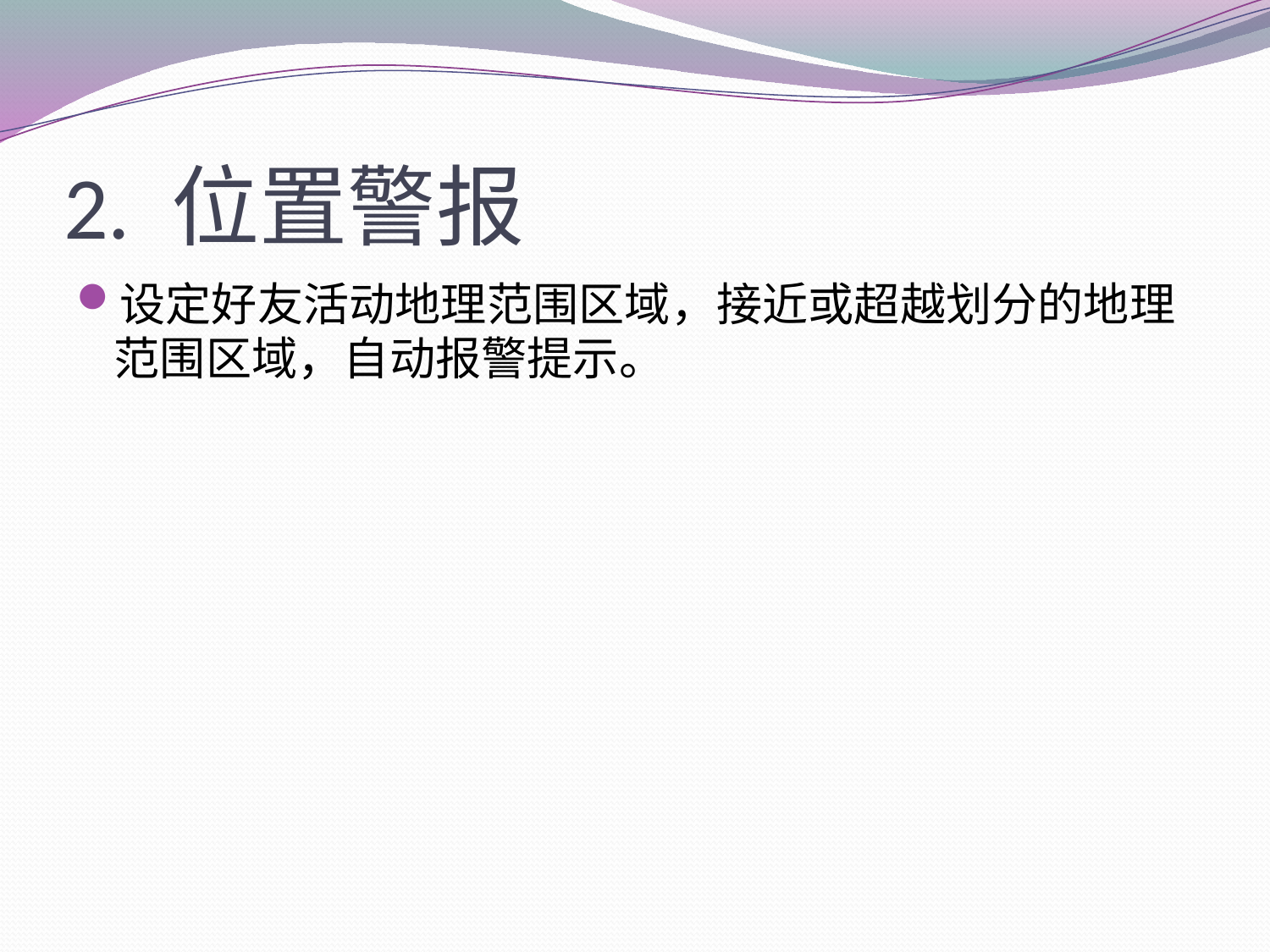

# 2. 位置警报
设定好友活动地理范围区域，接近或超越划分的地理范围区域，自动报警提示。